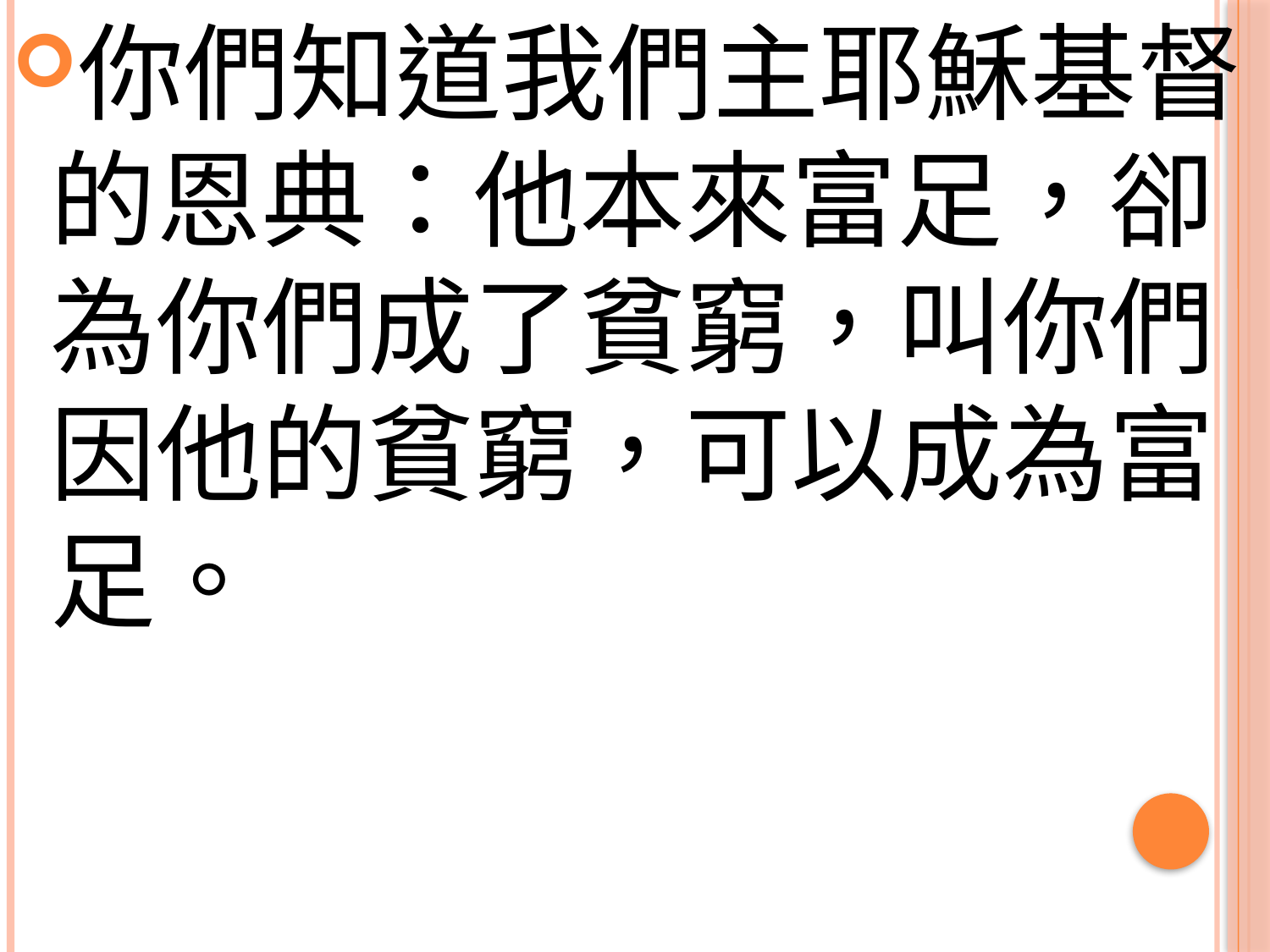

你們知道我們主耶穌基督的恩典：他本來富足，卻為你們成了貧窮，叫你們因他的貧窮，可以成為富足。